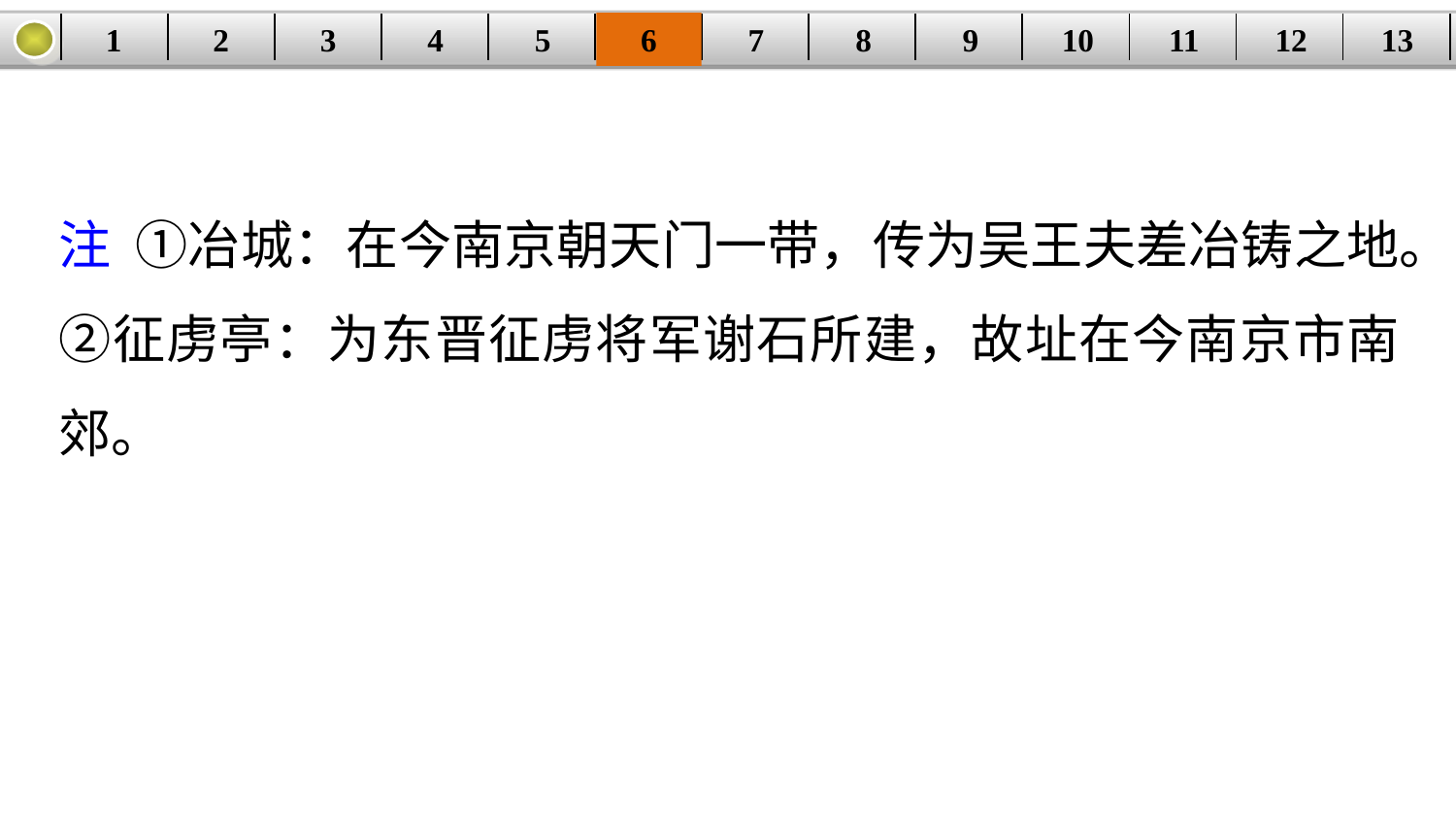

1
2
3
4
5
6
7
8
9
10
11
12
13
|  |  |  |  |  |  |  |  |  |  |  |  |  |
| --- | --- | --- | --- | --- | --- | --- | --- | --- | --- | --- | --- | --- |

注  ①冶城：在今南京朝天门一带，传为吴王夫差冶铸之地。②征虏亭：为东晋征虏将军谢石所建，故址在今南京市南郊。